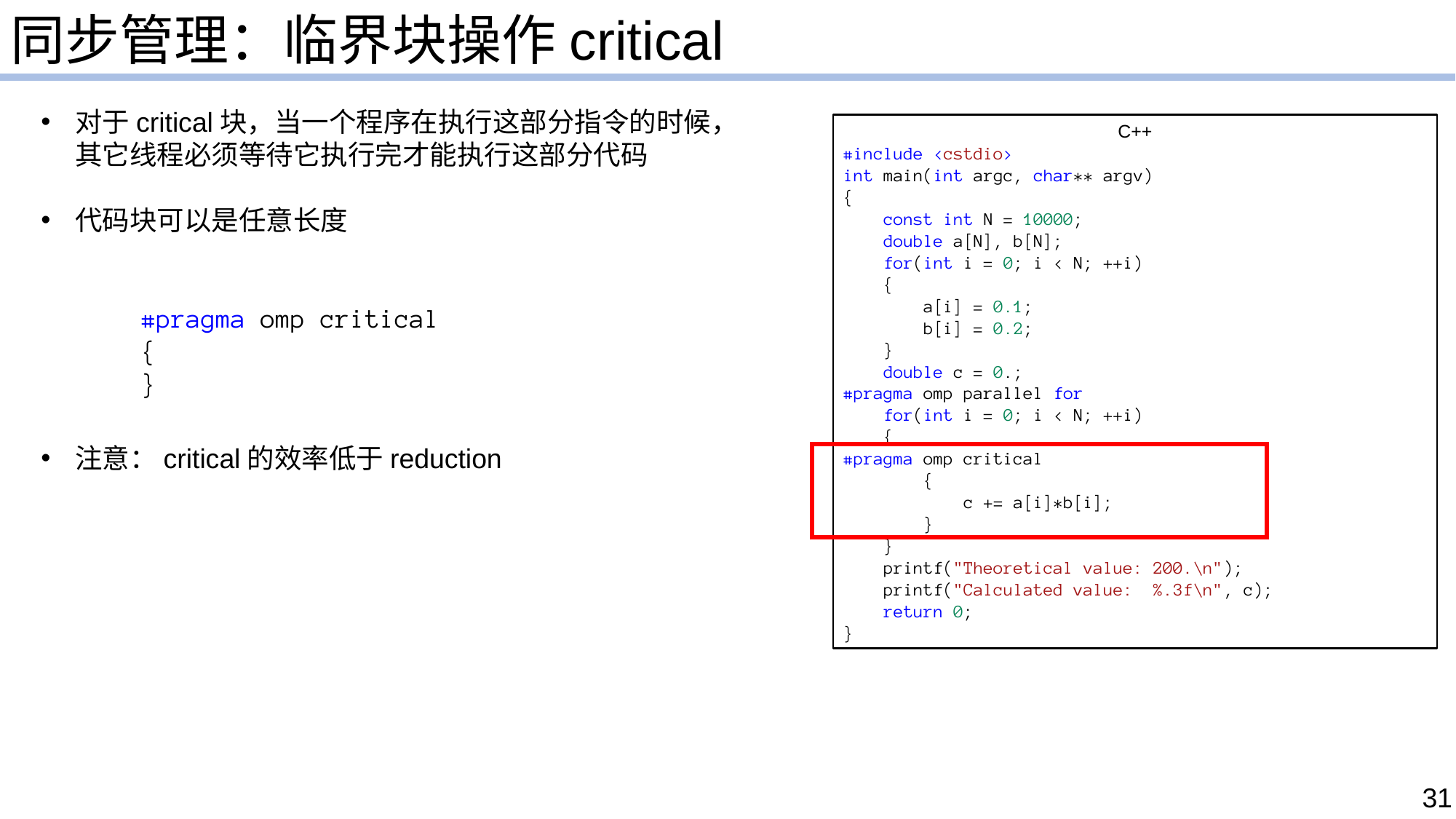

同步管理：临界块操作critical
对于critical块，当一个程序在执行这部分指令的时候，其它线程必须等待它执行完才能执行这部分代码

代码块可以是任意长度
C++
#include <cstdio>
int main(int argc, char** argv)
{
    const int N = 10000;
    double a[N], b[N];
    for(int i = 0; i < N; ++i)
    {
        a[i] = 0.1;
        b[i] = 0.2;
    }
    double c = 0.;
#pragma omp parallel for
    for(int i = 0; i < N; ++i)
    {
#pragma omp critical
        {
            c += a[i]*b[i];
        }
    }
    printf("Theoretical value: 200.\n");
    printf("Calculated value:  %.3f\n", c);
    return 0;
}
#pragma omp critical
{
}
注意：critical的效率低于reduction

31